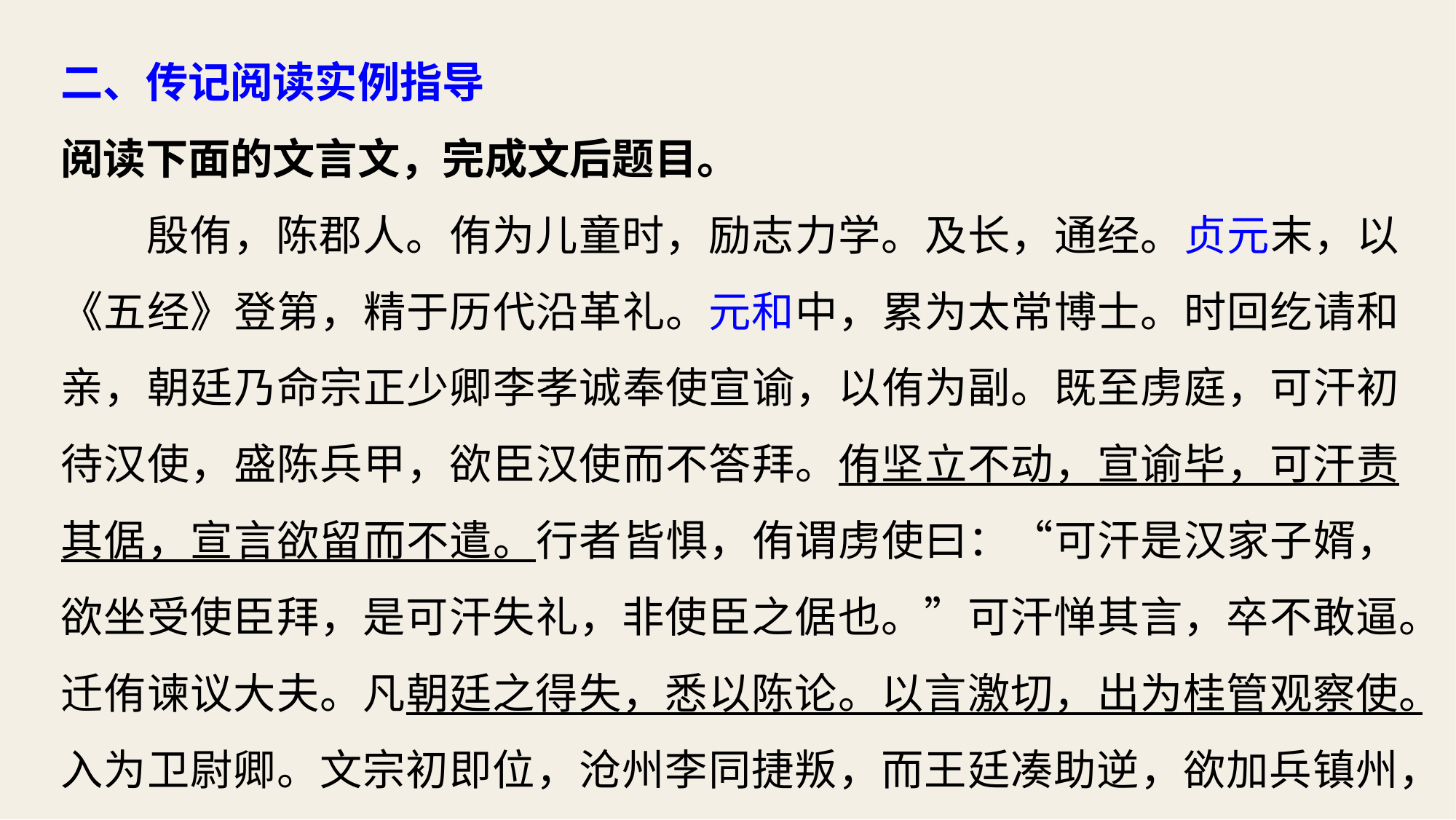

二、传记阅读实例指导
阅读下面的文言文，完成文后题目。
殷侑，陈郡人。侑为儿童时，励志力学。及长，通经。贞元末，以《五经》登第，精于历代沿革礼。元和中，累为太常博士。时回纥请和亲，朝廷乃命宗正少卿李孝诚奉使宣谕，以侑为副。既至虏庭，可汗初待汉使，盛陈兵甲，欲臣汉使而不答拜。侑坚立不动，宣谕毕，可汗责其倨，宣言欲留而不遣。行者皆惧，侑谓虏使曰：“可汗是汉家子婿，欲坐受使臣拜，是可汗失礼，非使臣之倨也。”可汗惮其言，卒不敢逼。迁侑谏议大夫。凡朝廷之得失，悉以陈论。以言激切，出为桂管观察使。入为卫尉卿。文宗初即位，沧州李同捷叛，而王廷凑助逆，欲加兵镇州，